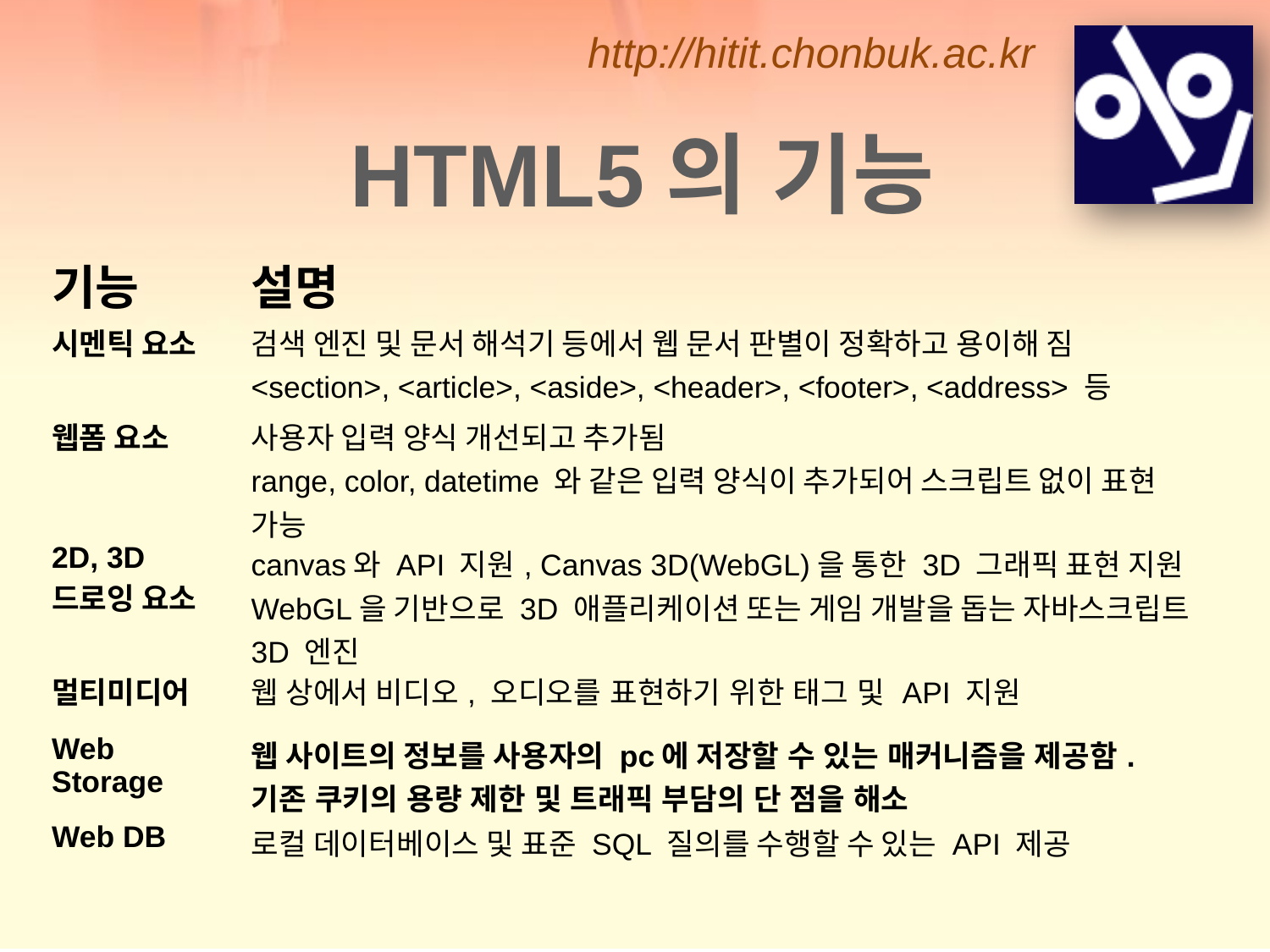

HTML5의 기능
| 기능 | 설명 |
| --- | --- |
| 시멘틱 요소 | 검색 엔진 및 문서 해석기 등에서 웹 문서 판별이 정확하고 용이해 짐 <section>, <article>, <aside>, <header>, <footer>, <address> 등 |
| 웹폼 요소 | 사용자 입력 양식 개선되고 추가됨 range, color, datetime 와 같은 입력 양식이 추가되어 스크립트 없이 표현 가능 |
| 2D, 3D 드로잉 요소 | canvas와 API 지원, Canvas 3D(WebGL)을 통한 3D 그래픽 표현 지원 WebGL을 기반으로 3D 애플리케이션 또는 게임 개발을 돕는 자바스크립트 3D 엔진 |
| 멀티미디어 | 웹 상에서 비디오, 오디오를 표현하기 위한 태그 및 API 지원 |
| Web Storage | 웹 사이트의 정보를 사용자의 pc에 저장할 수 있는 매커니즘을 제공함. 기존 쿠키의 용량 제한 및 트래픽 부담의 단 점을 해소 |
| Web DB | 로컬 데이터베이스 및 표준 SQL 질의를 수행할 수 있는 API 제공 |